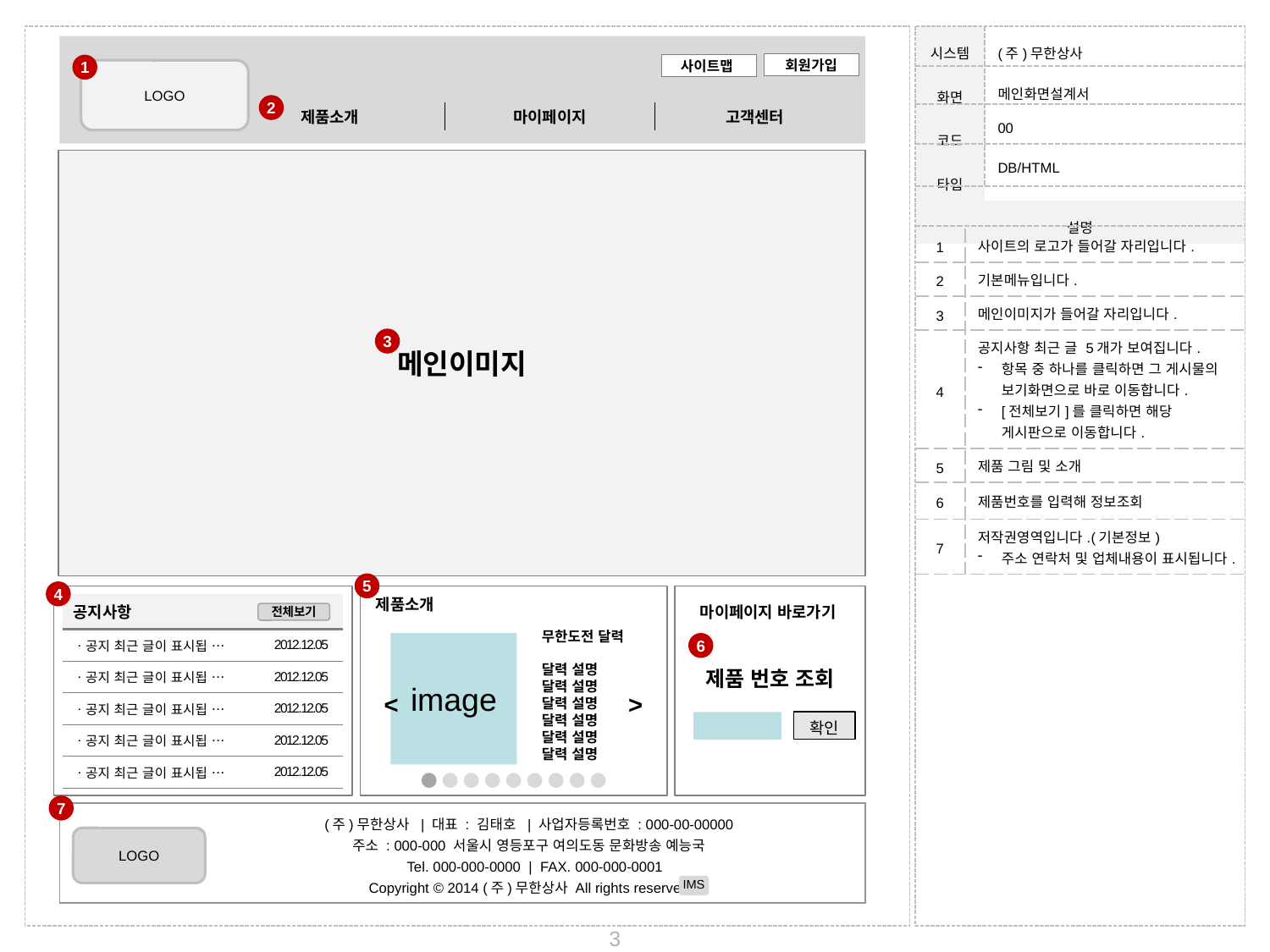

1
| 메인화면설계서 |
| --- |
| 00 |
| DB/HTML |
2
메인이미지
| 1 | 사이트의 로고가 들어갈 자리입니다. |
| --- | --- |
| 2 | 기본메뉴입니다. |
| 3 | 메인이미지가 들어갈 자리입니다. |
| 4 | 공지사항 최근 글 5개가 보여집니다. 항목 중 하나를 클릭하면 그 게시물의 보기화면으로 바로 이동합니다. [전체보기]를 클릭하면 해당 게시판으로 이동합니다. |
| 5 | 제품 그림 및 소개 |
| 6 | 제품번호를 입력해 정보조회 |
| 7 | 저작권영역입니다.(기본정보) 주소 연락처 및 업체내용이 표시됩니다. |
3
5
4

제품 번호 조회

제품소개
| 공지사항 |  |
| --- | --- |
| ㆍ공지 최근 글이 표시됩 … | 2012.12.05 |
| ㆍ공지 최근 글이 표시됩 … | 2012.12.05 |
| ㆍ공지 최근 글이 표시됩 … | 2012.12.05 |
| ㆍ공지 최근 글이 표시됩 … | 2012.12.05 |
| ㆍ공지 최근 글이 표시됩 … | 2012.12.05 |
마이페이지 바로가기
전체보기
무한도전 달력
달력 설명
달력 설명
달력 설명
달력 설명
달력 설명
달력 설명
image
6
<                                 >
확인

7
3